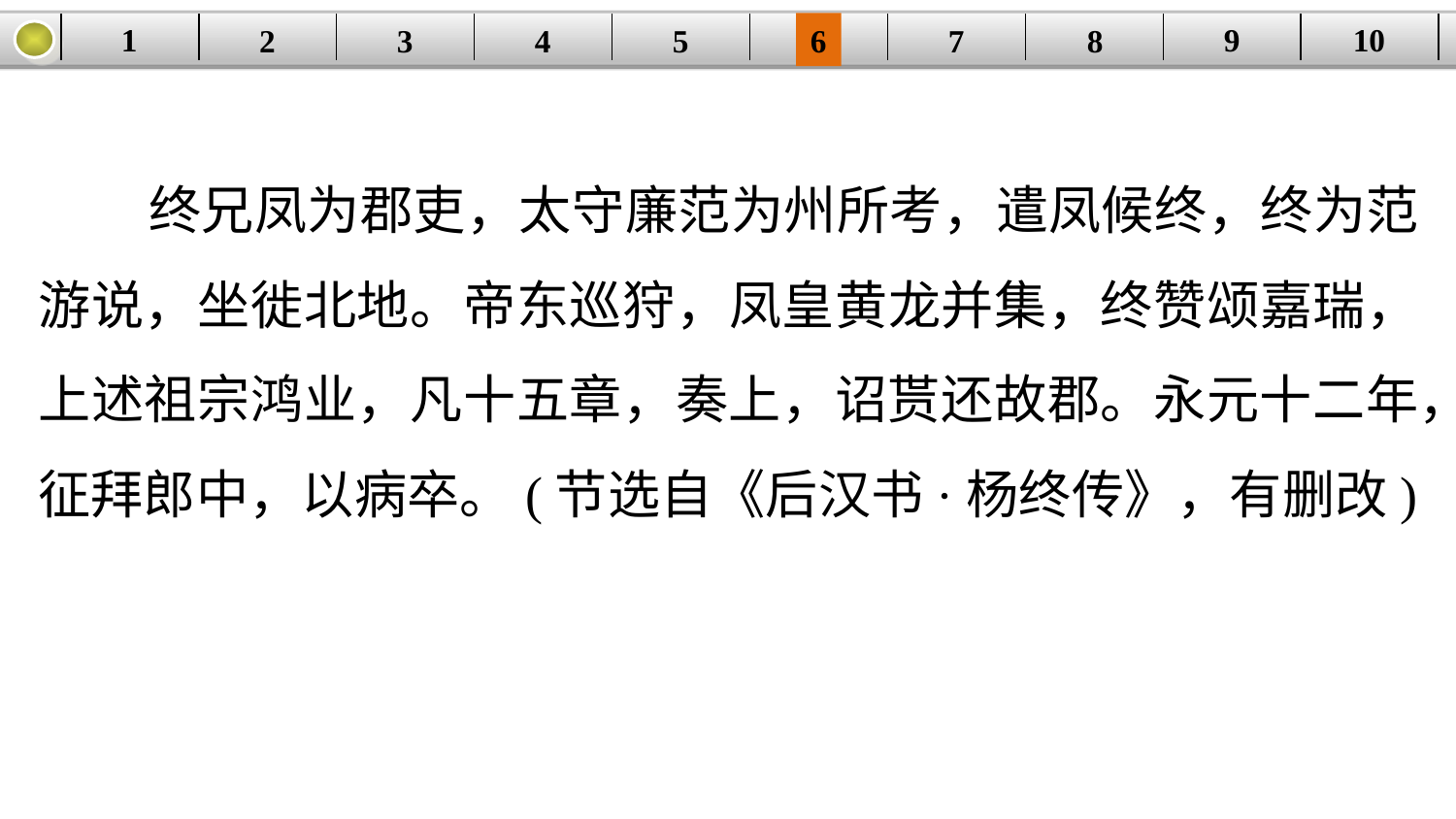

9
10
1
3
4
5
6
8
2
|  |  |  |  |  |  |  |  |  |  |
| --- | --- | --- | --- | --- | --- | --- | --- | --- | --- |
7

        终兄凤为郡吏，太守廉范为州所考，遣凤候终，终为范游说，坐徙北地。帝东巡狩，凤皇黄龙并集，终赞颂嘉瑞，上述祖宗鸿业，凡十五章，奏上，诏贳还故郡。永元十二年，征拜郎中，以病卒。(节选自《后汉书·杨终传》，有删改)